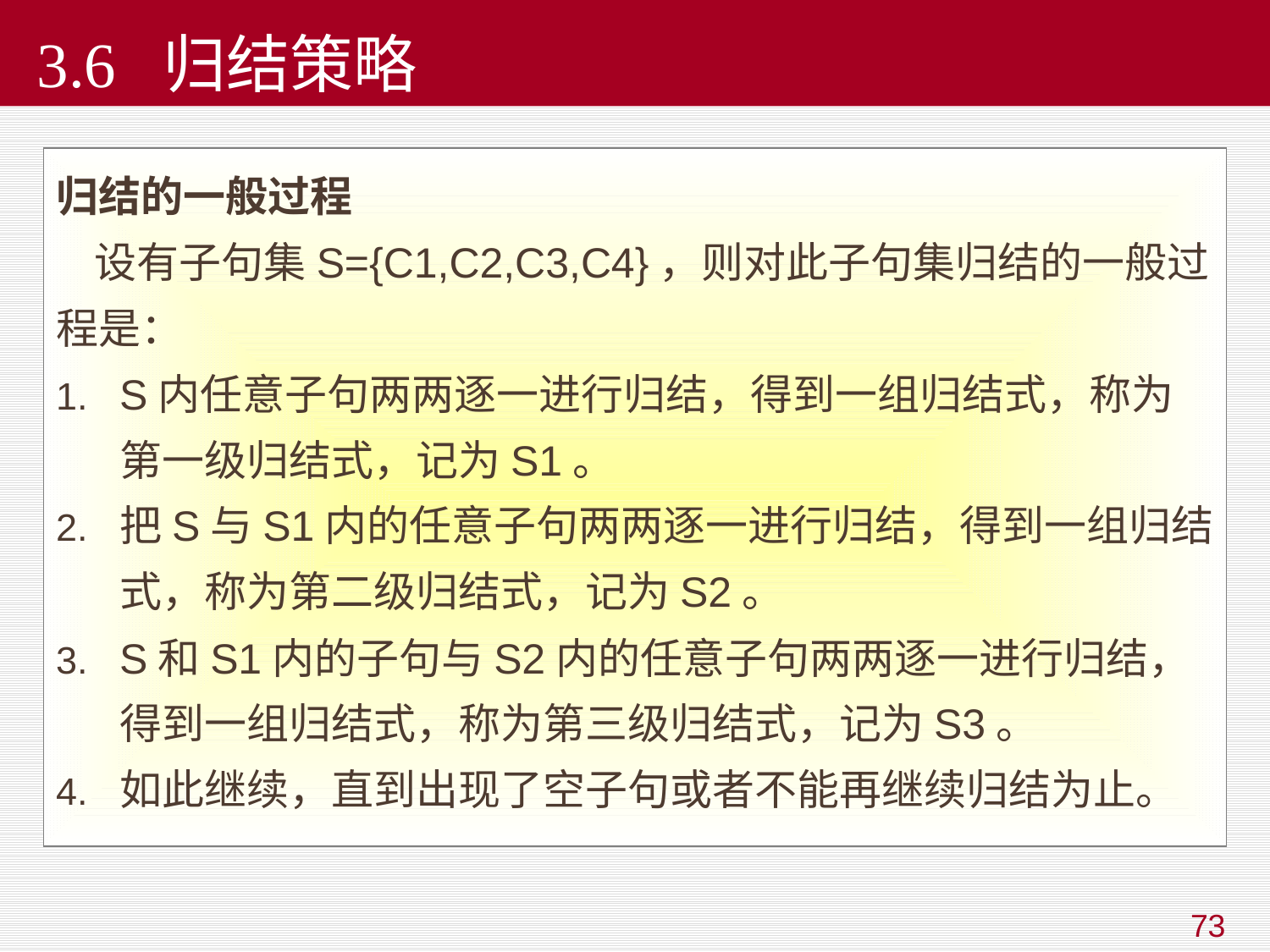

3.6  归结策略
归结的一般过程
   设有子句集S={C1,C2,C3,C4}，则对此子句集归结的一般过程是：
S内任意子句两两逐一进行归结，得到一组归结式，称为第一级归结式，记为S1。
把S与S1内的任意子句两两逐一进行归结，得到一组归结式，称为第二级归结式，记为S2。
S和S1内的子句与S2内的任意子句两两逐一进行归结，得到一组归结式，称为第三级归结式，记为S3。
如此继续，直到出现了空子句或者不能再继续归结为止。

73